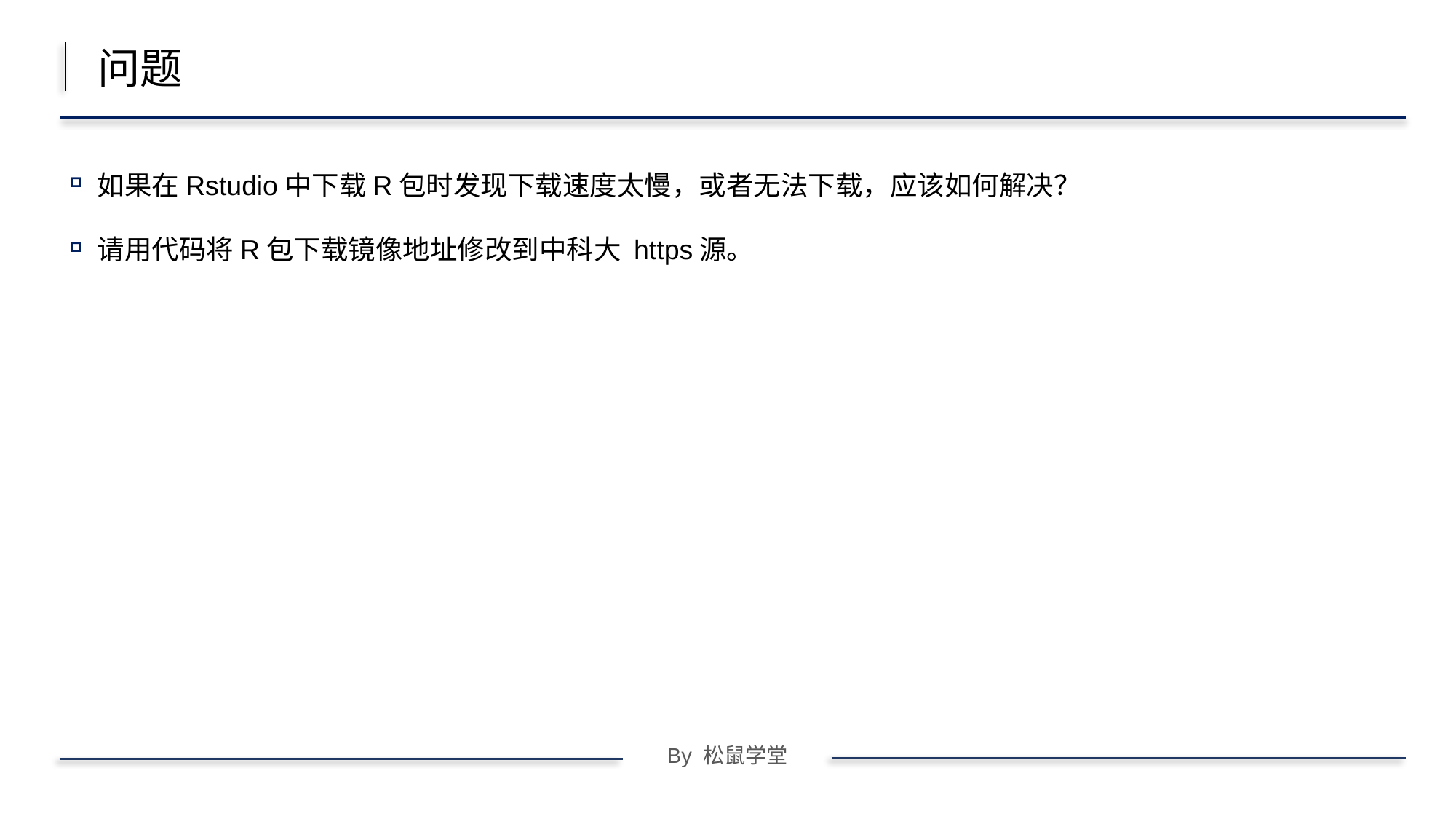

问题
如果在Rstudio中下载R包时发现下载速度太慢，或者无法下载，应该如何解决？
请用代码将R包下载镜像地址修改到中科大 https源。